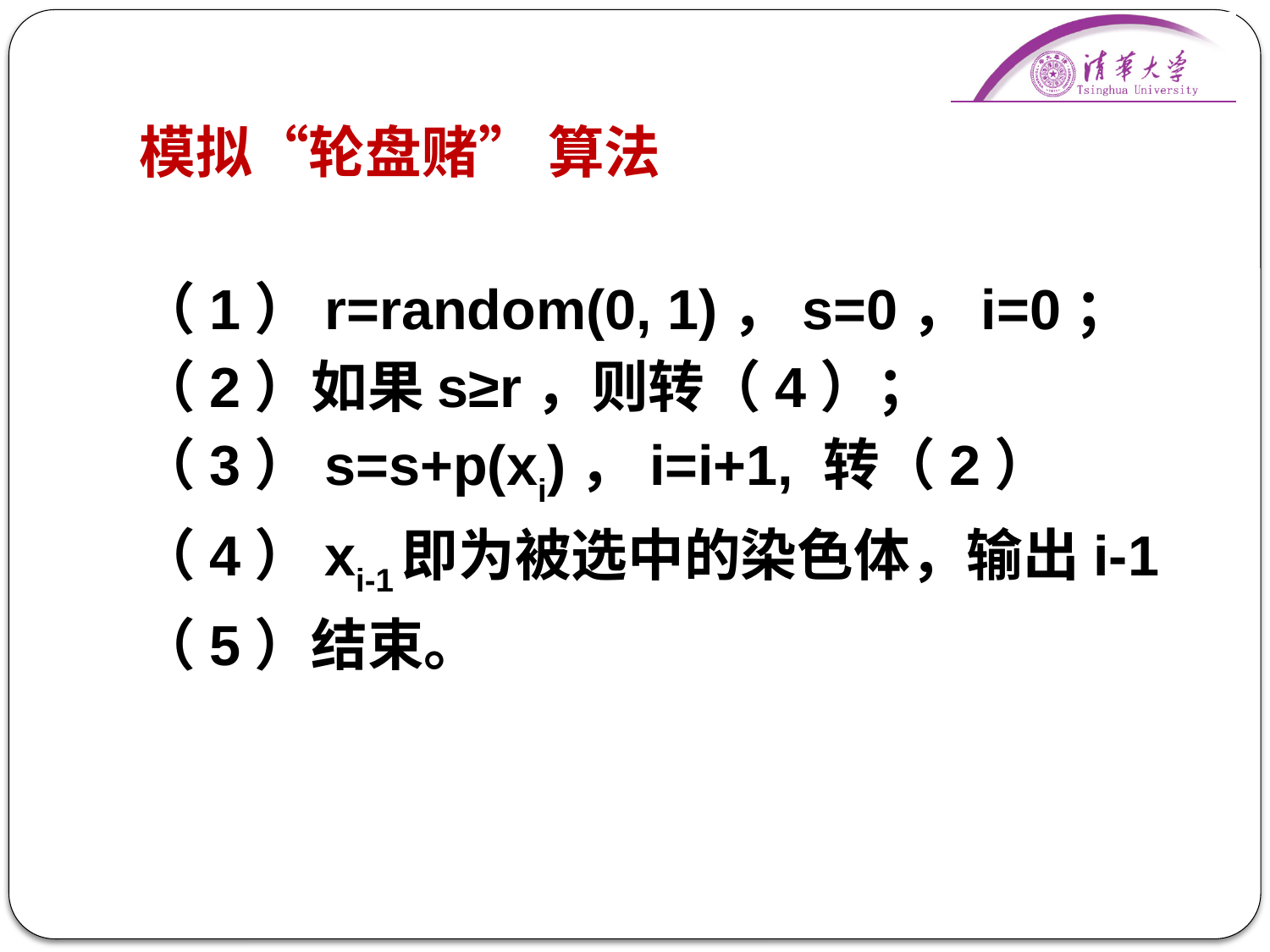

# 模拟“轮盘赌” 算法
（1）r=random(0, 1)，s=0，i=0；
（2）如果s≥r，则转（4）；
（3）s=s+p(xi)，i=i+1, 转（2）
（4）xi-1即为被选中的染色体，输出i-1
（5）结束。